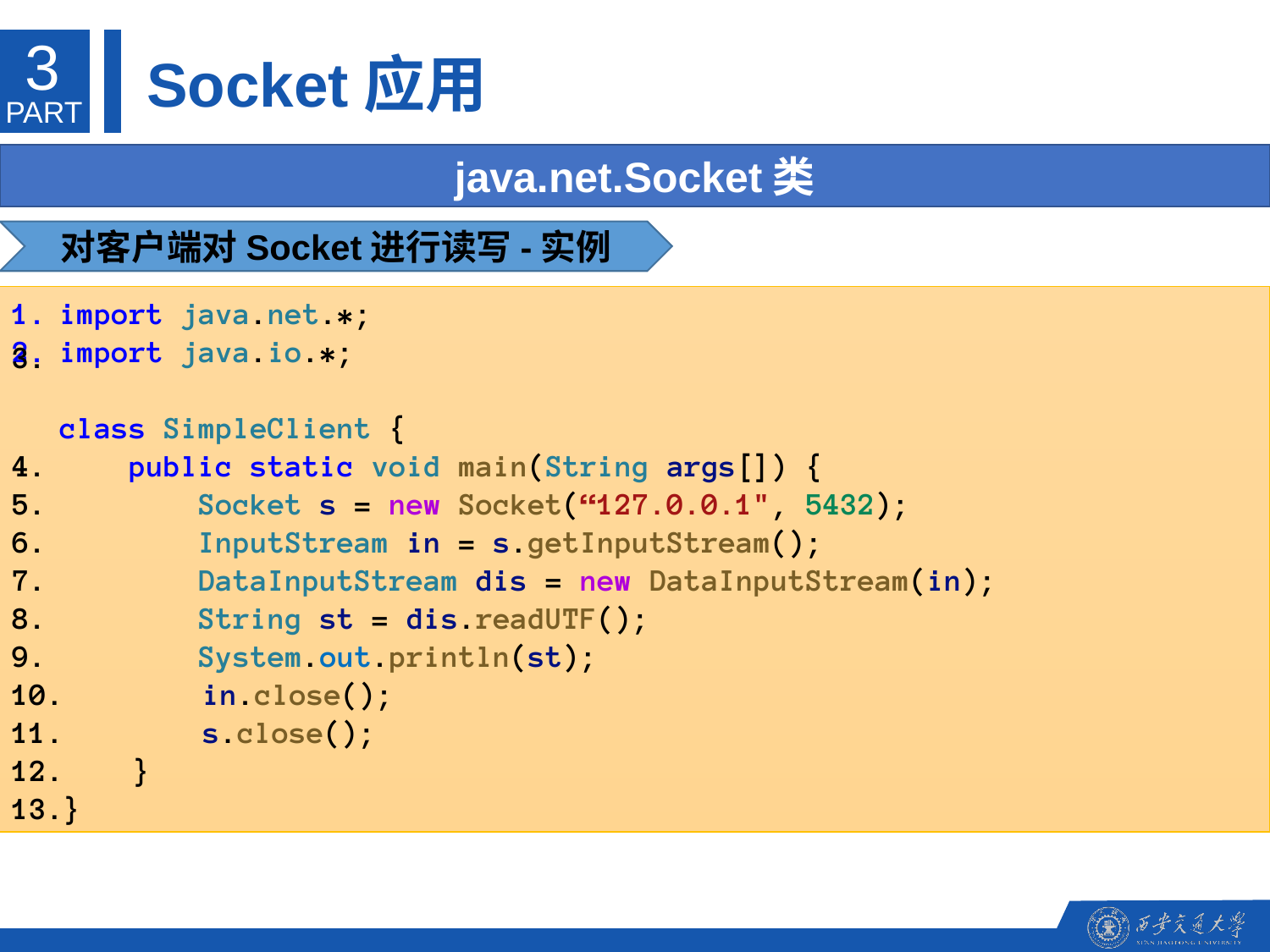

3
Socket应用
PART
java.net.Socket类
对客户端对Socket进行读写-实例
import java.net.*;
import java.io.*;
class SimpleClient {
    public static void main(String args[]) {
        Socket s = new Socket(“127.0.0.1", 5432);
        InputStream in = s.getInputStream();
        DataInputStream dis = new DataInputStream(in);
        String st = dis.readUTF();
        System.out.println(st);
        in.close();
        s.close();
    }
}